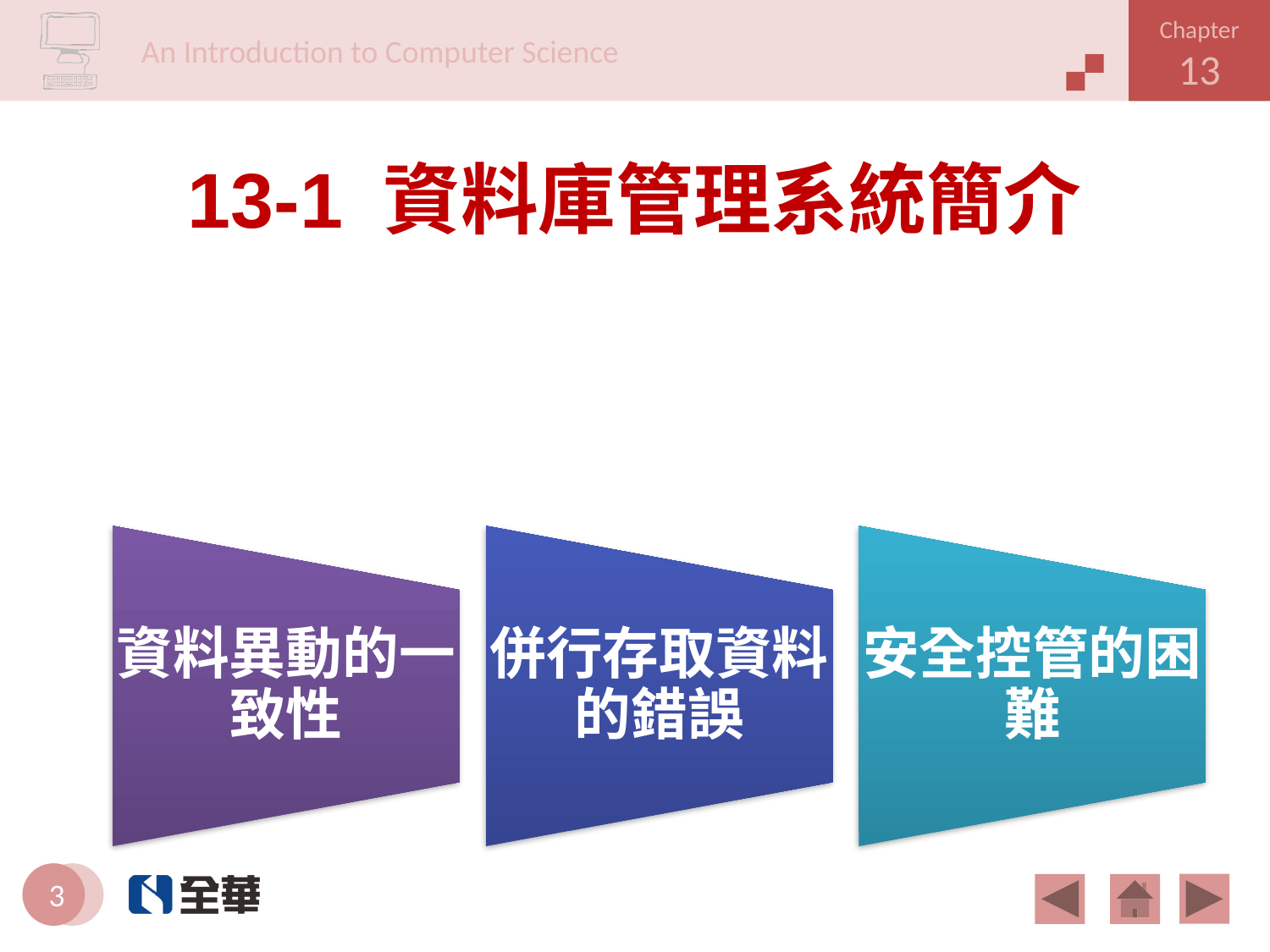

# 13-1 資料庫管理系統簡介

資料異動的一致性
併行存取資料的錯誤
安全控管的困難